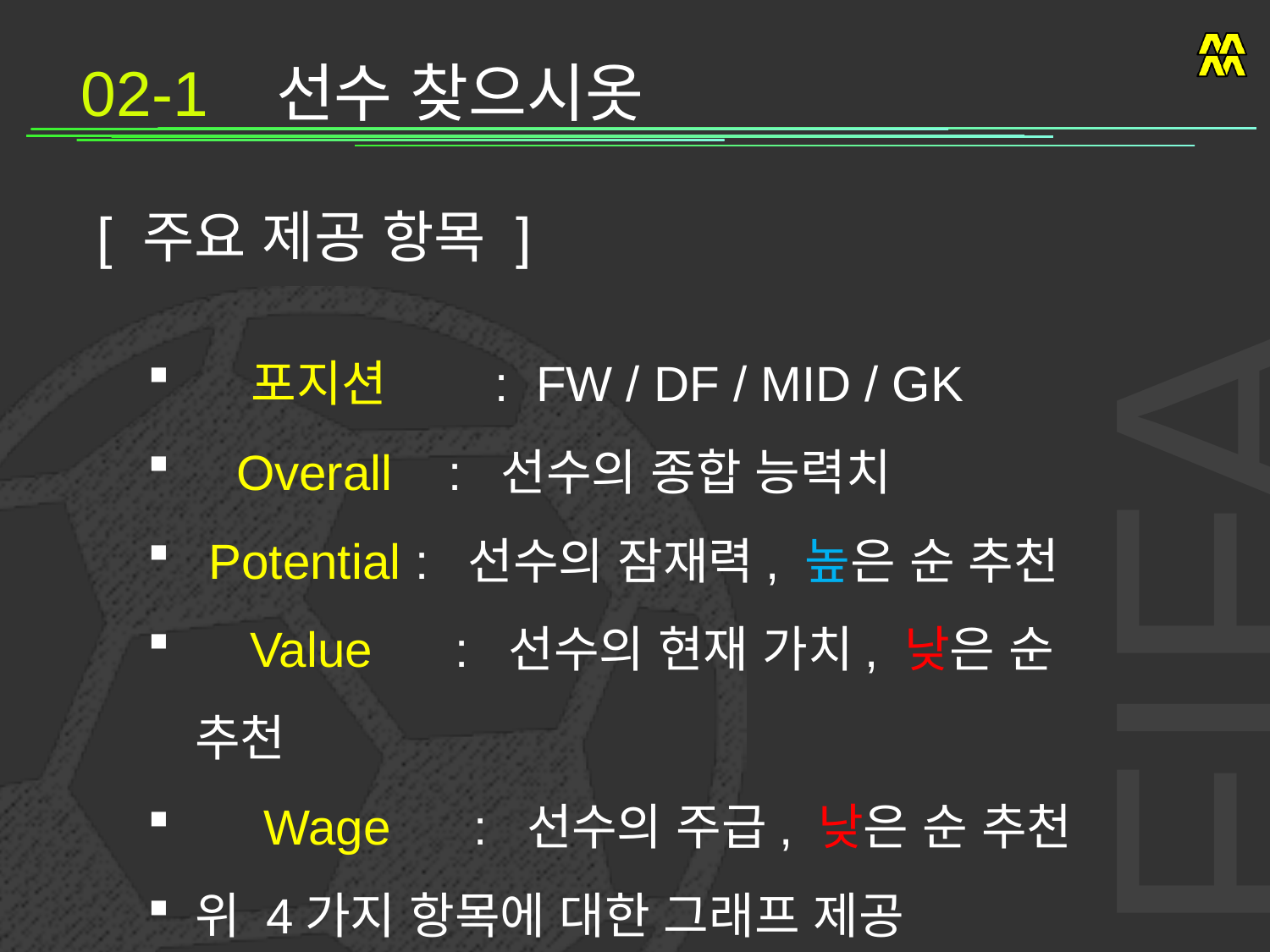

02-1   선수 찾으시옷
[ 주요 제공 항목 ]
    포지션       :  FW / DF / MID / GK
   Overall    :  선수의 종합 능력치
 Potential :  선수의 잠재력, 높은 순 추천
    Value      :  선수의 현재 가치, 낮은 순 추천
     Wage      :  선수의 주급, 낮은 순 추천
위 4가지 항목에 대한 그래프 제공